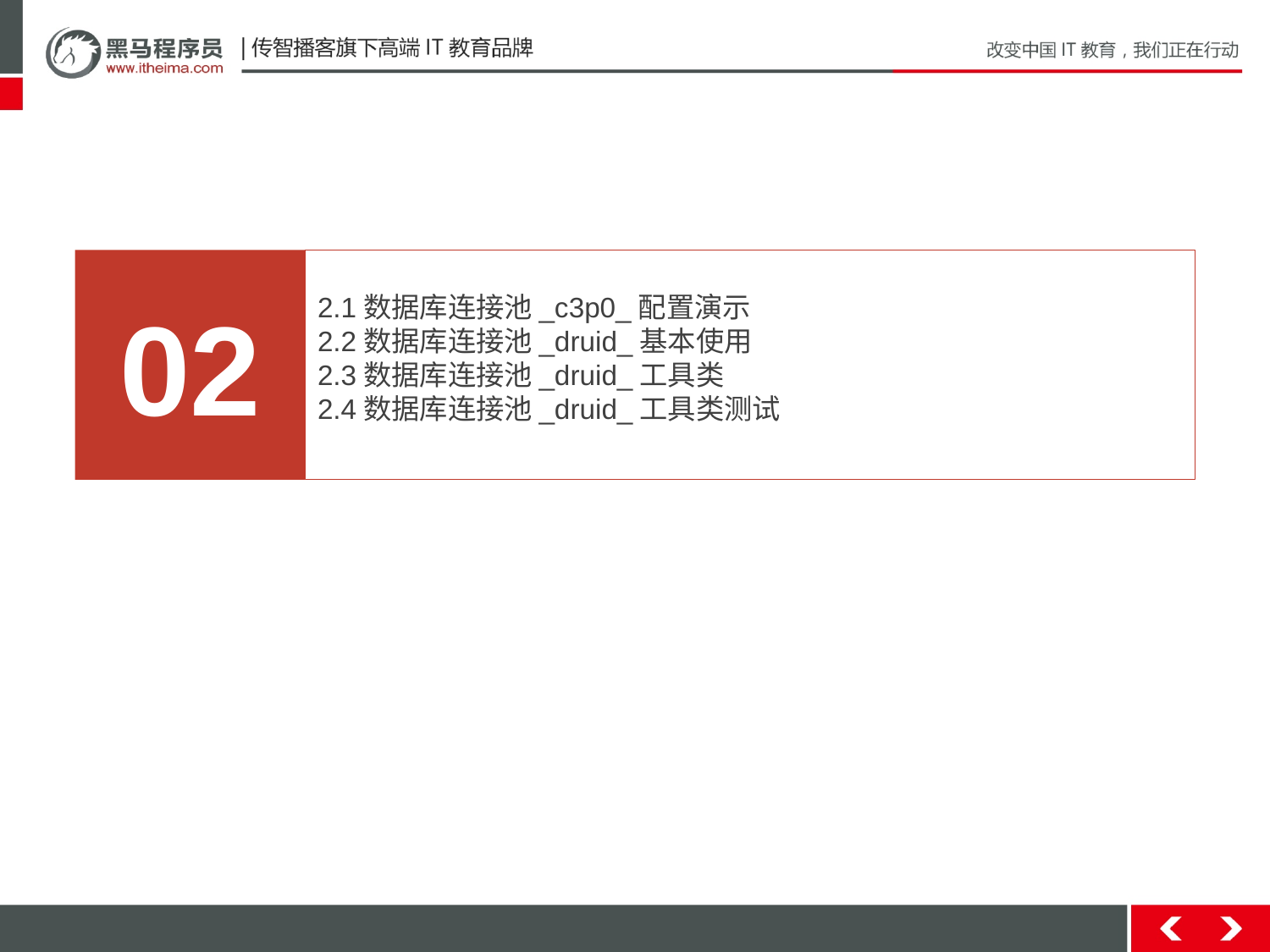

02

2.1数据库连接池_c3p0_配置演示
2.2数据库连接池_druid_基本使用
2.3数据库连接池_druid_工具类
2.4数据库连接池_druid_工具类测试